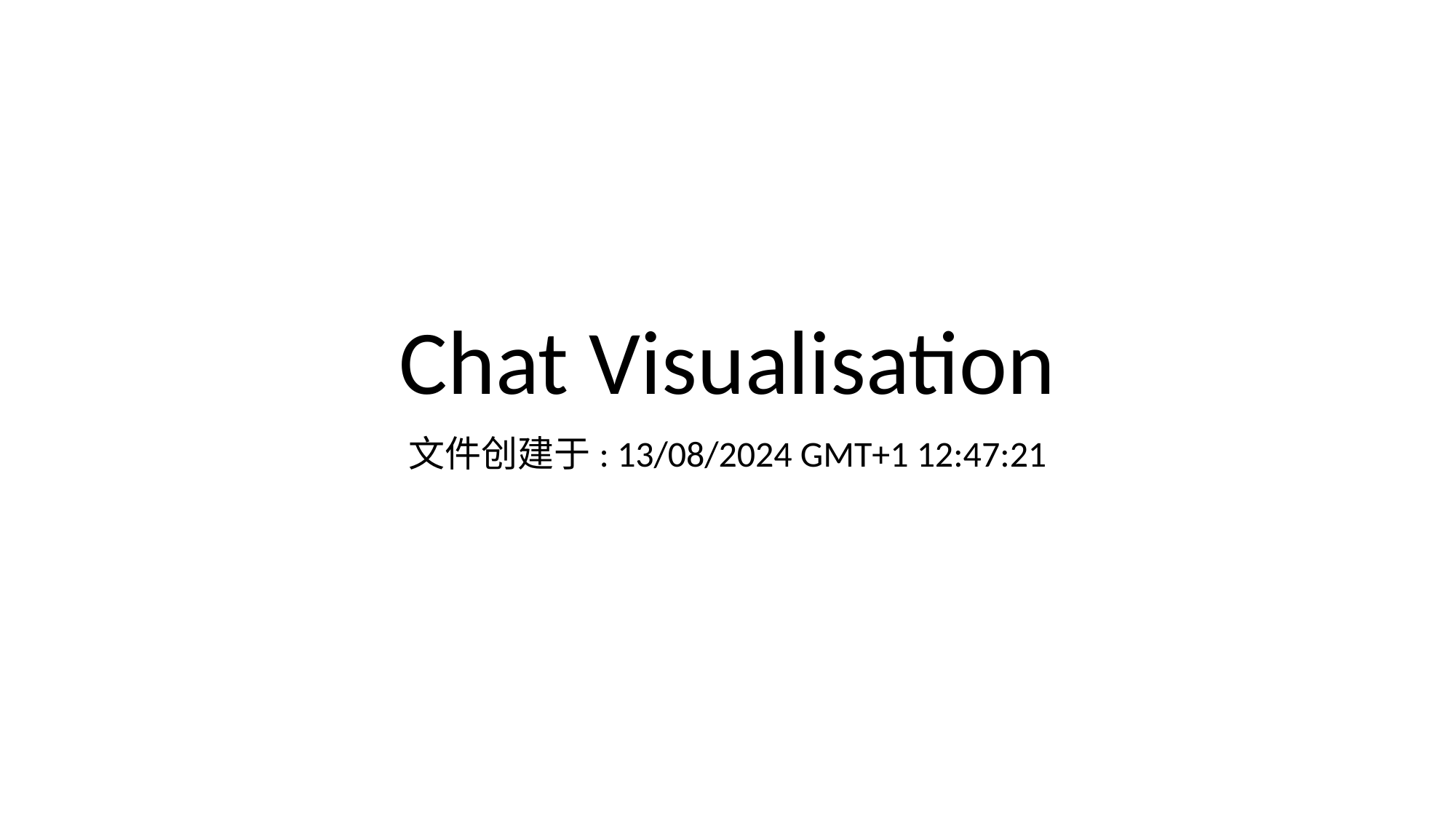

# Chat Visualisation
文件创建于: 13/08/2024 GMT+1 12:47:21